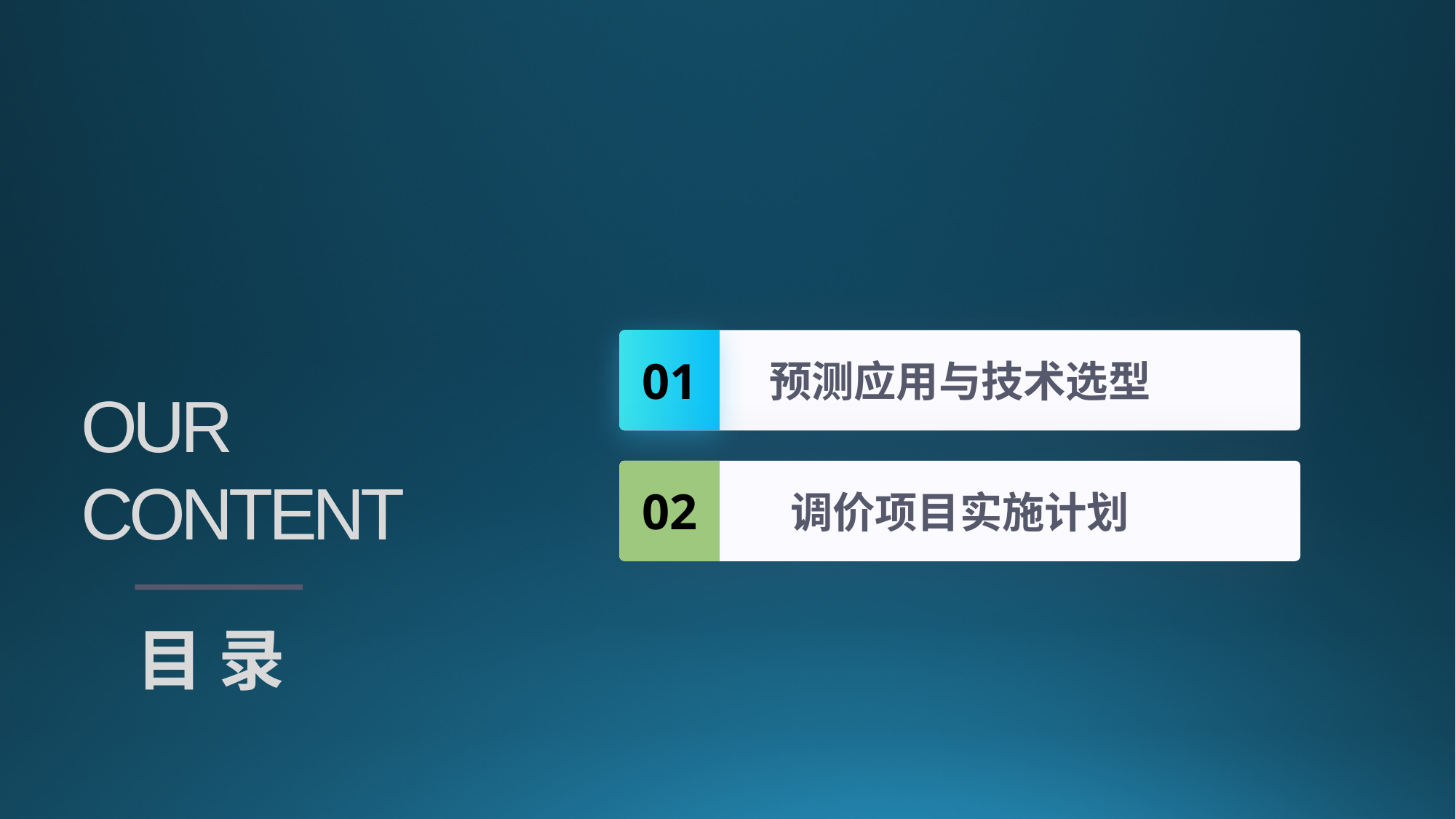

预测应用与技术选型

01
OUR
CONTENT

目 录
调价项目实施计划

02